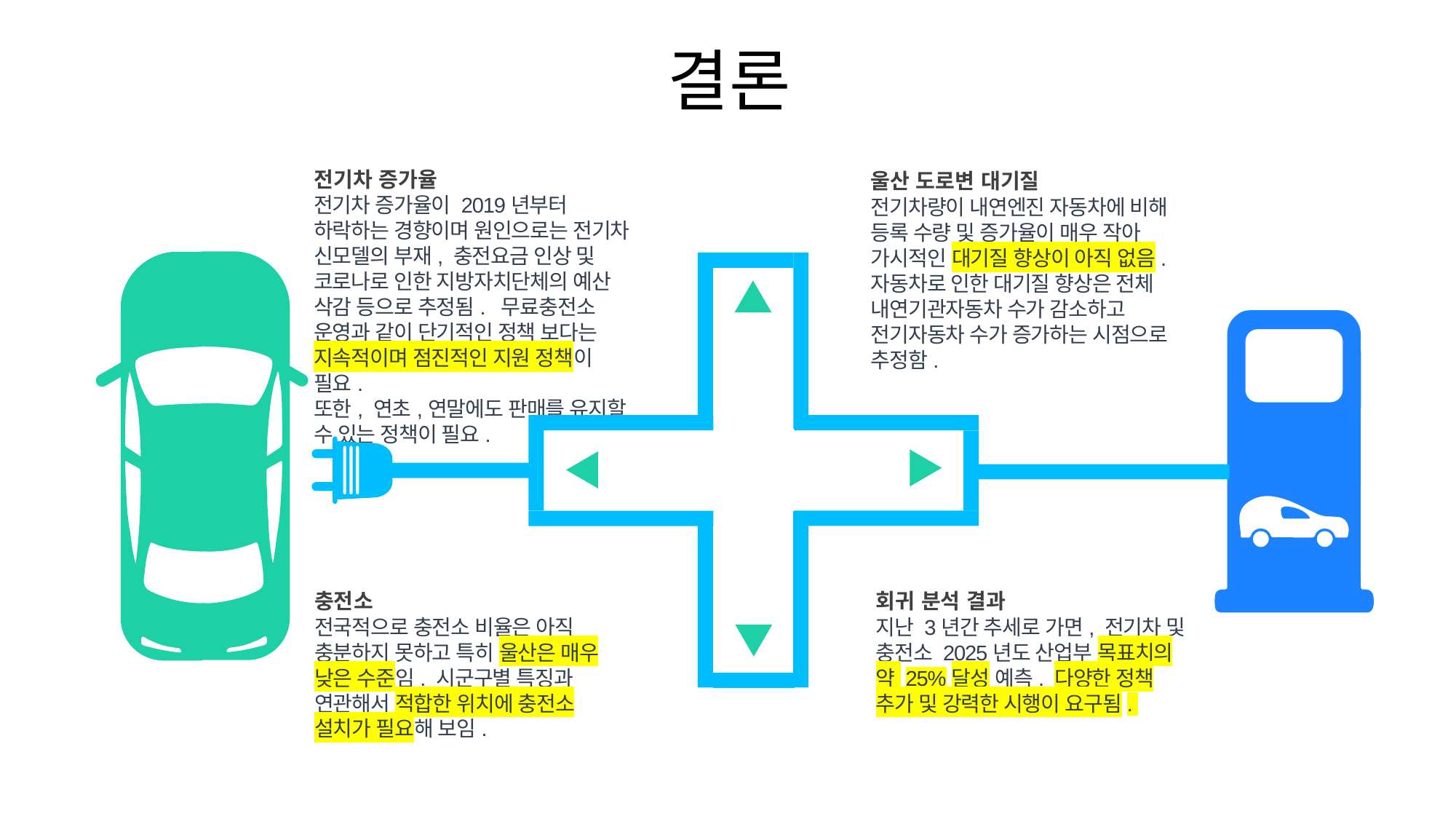

결론
전기차 증가율
전기차 증가율이 2019년부터 하락하는 경향이며 원인으로는 전기차 신모델의 부재, 충전요금 인상 및 코로나로 인한 지방자치단체의 예산 삭감 등으로 추정됨.  무료충전소 운영과 같이 단기적인 정책 보다는 지속적이며 점진적인 지원 정책이 필요.
또한, 연초,연말에도 판매를 유지할 수 있는 정책이 필요.
울산 도로변 대기질
전기차량이 내연엔진 자동차에 비해 등록 수량 및 증가율이 매우 작아 가시적인 대기질 향상이 아직 없음. 자동차로 인한 대기질 향상은 전체 내연기관자동차 수가 감소하고 전기자동차 수가 증가하는 시점으로 추정함.

충전소
전국적으로 충전소 비율은 아직 충분하지 못하고 특히 울산은 매우 낮은 수준임. 시군구별 특징과 연관해서 적합한 위치에 충전소 설치가 필요해 보임.
회귀 분석 결과
지난 3년간 추세로 가면, 전기차 및 충전소 2025년도 산업부 목표치의 약 25%달성 예측. 다양한 정책 추가 및 강력한 시행이 요구됨.